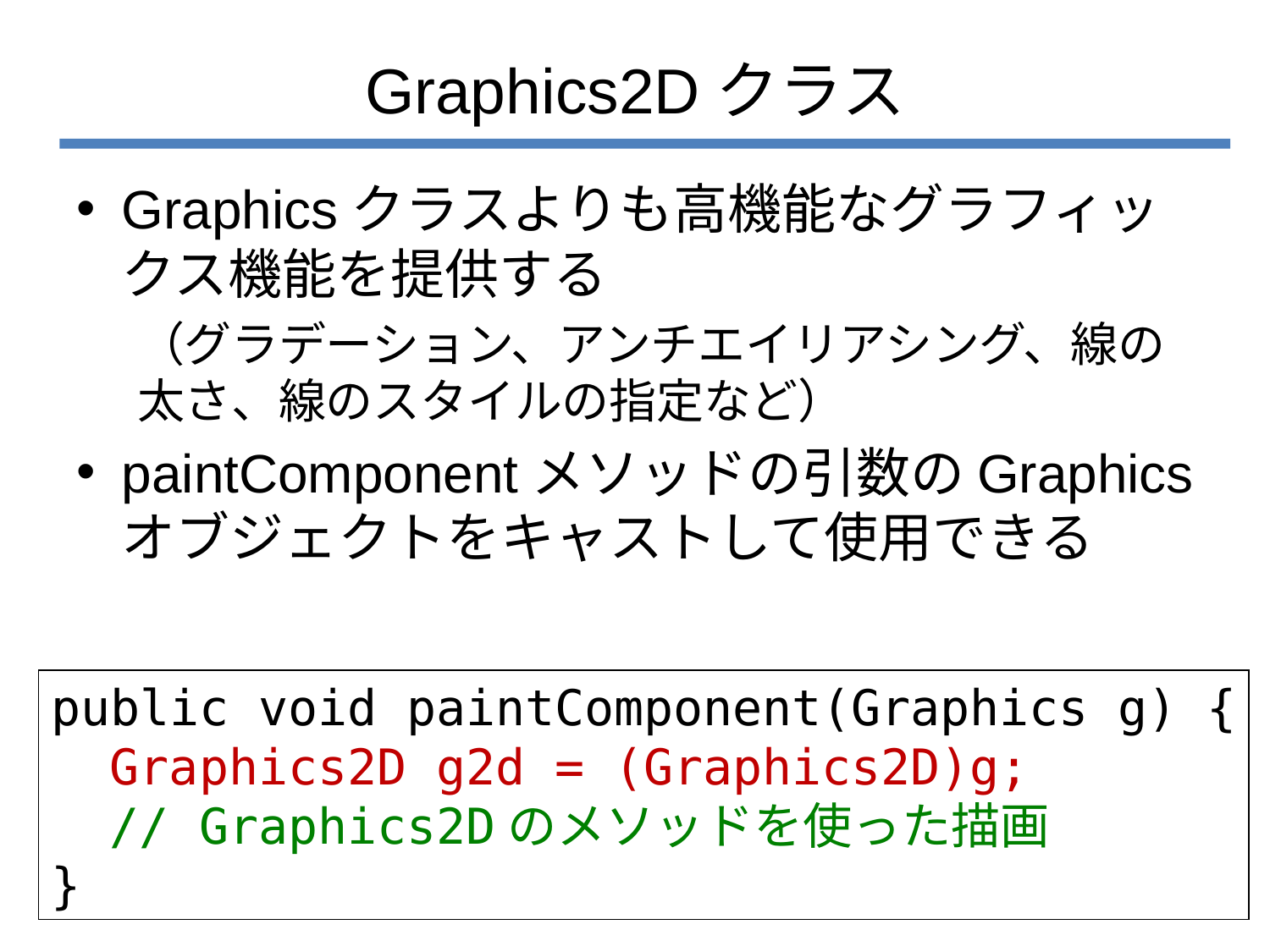

# Graphics2Dクラス
Graphicsクラスよりも高機能なグラフィックス機能を提供する
（グラデーション、アンチエイリアシング、線の太さ、線のスタイルの指定など）
paintComponentメソッドの引数のGraphicsオブジェクトをキャストして使用できる
public void paintComponent(Graphics g) {
  Graphics2D g2d = (Graphics2D)g;
  // Graphics2Dのメソッドを使った描画
}